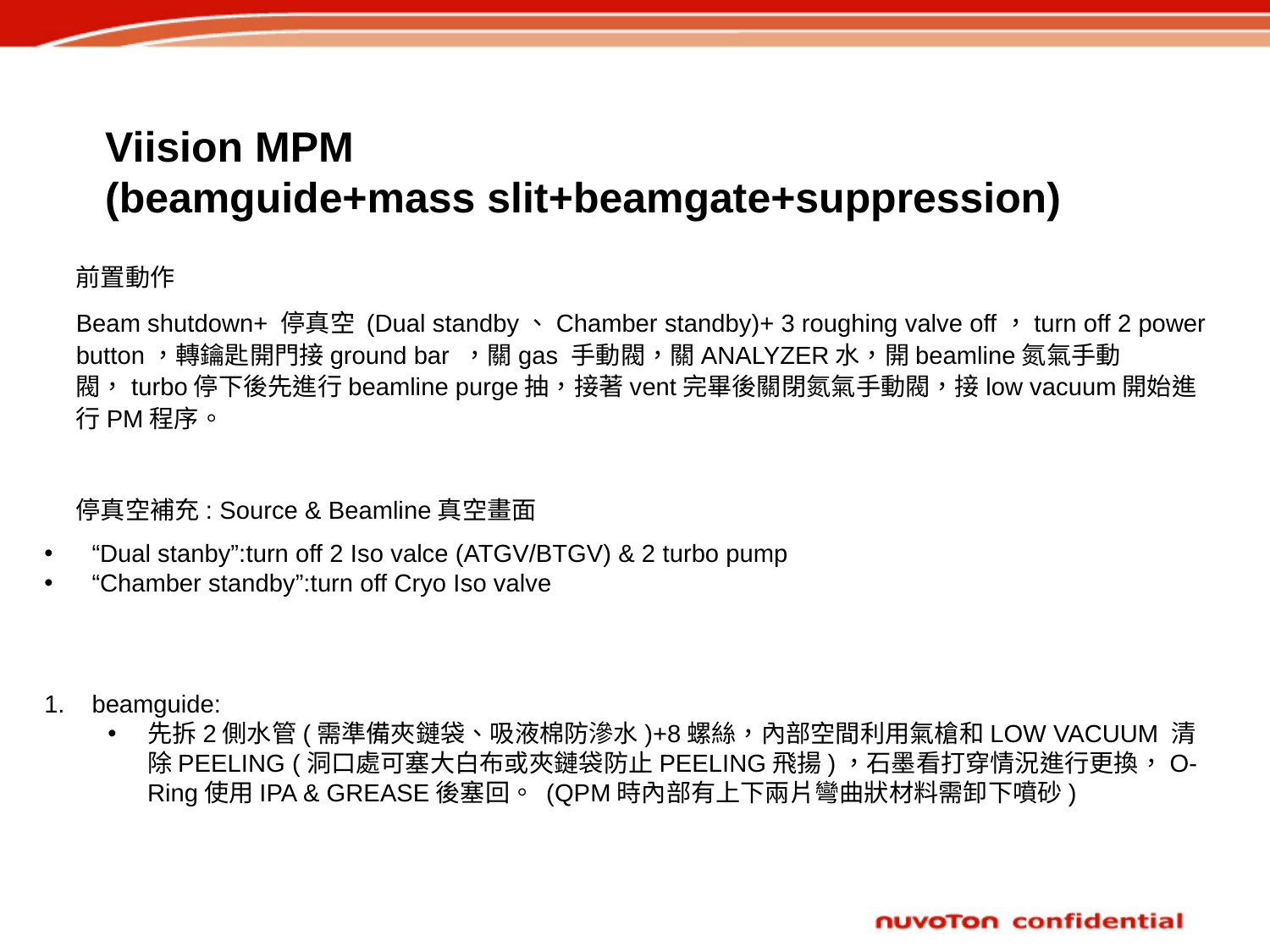

Viision MPM
(beamguide+mass slit+beamgate+suppression)
前置動作
Beam shutdown+ 停真空 (Dual standby、Chamber standby)+ 3 roughing valve off，turn off 2 power button，轉鑰匙開門接ground bar ，關gas 手動閥，關ANALYZER水，開beamline氮氣手動閥，turbo停下後先進行beamline purge抽，接著vent完畢後關閉氮氣手動閥，接low vacuum開始進行PM程序。

停真空補充: Source & Beamline真空畫面
“Dual stanby”:turn off 2 Iso valce (ATGV/BTGV) & 2 turbo pump
“Chamber standby”:turn off Cryo Iso valve

beamguide:
先拆2側水管(需準備夾鏈袋、吸液棉防滲水)+8螺絲，內部空間利用氣槍和LOW VACUUM 清除PEELING (洞口處可塞大白布或夾鏈袋防止PEELING飛揚)，石墨看打穿情況進行更換，O-Ring使用IPA & GREASE後塞回。 (QPM時內部有上下兩片彎曲狀材料需卸下噴砂)